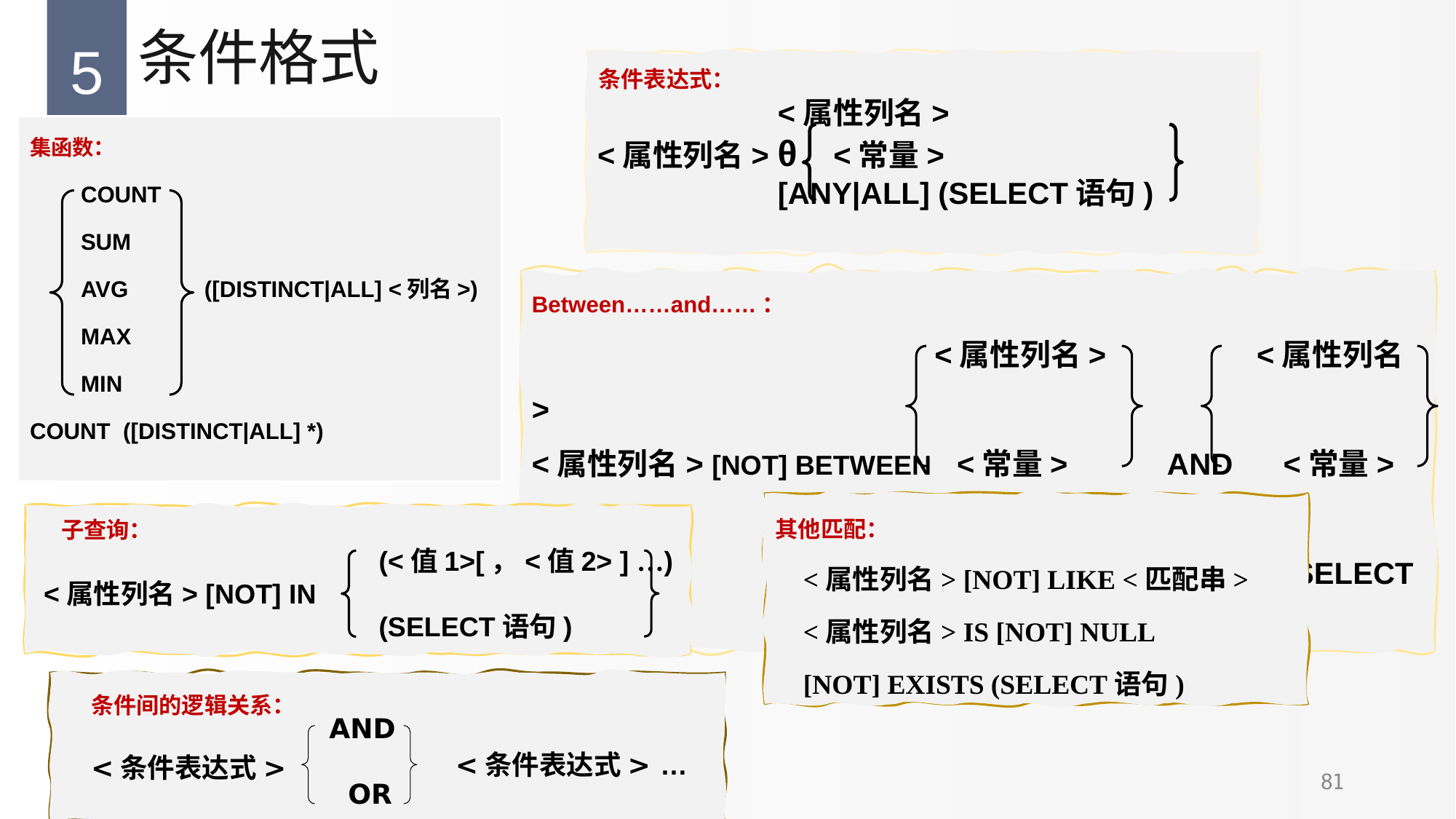

# 条件格式
条件表达式：
		  <属性列名>
<属性列名> θ  	  <常量>
		  [ANY|ALL] (SELECT语句)

集函数：
        COUNT
        SUM
        AVG            ([DISTINCT|ALL] <列名>)
        MAX
        MIN
COUNT  ([DISTINCT|ALL] *)

Between……and……：
		        	         <属性列名>                  <属性列名>
<属性列名> [NOT] BETWEEN   <常量>            AND      <常量>
                            	          (SELECT语句)               (SELECT语句）

其他匹配：
    <属性列名> [NOT] LIKE <匹配串>
    <属性列名> IS [NOT] NULL
    [NOT] EXISTS (SELECT语句)
   子查询：
			  (<值1>[，<值2> ] …)
 <属性列名> [NOT] IN    					         	  (SELECT语句)

条件间的逻辑关系：
<条件表达式>

AND
                 OR

<条件表达式> …
81